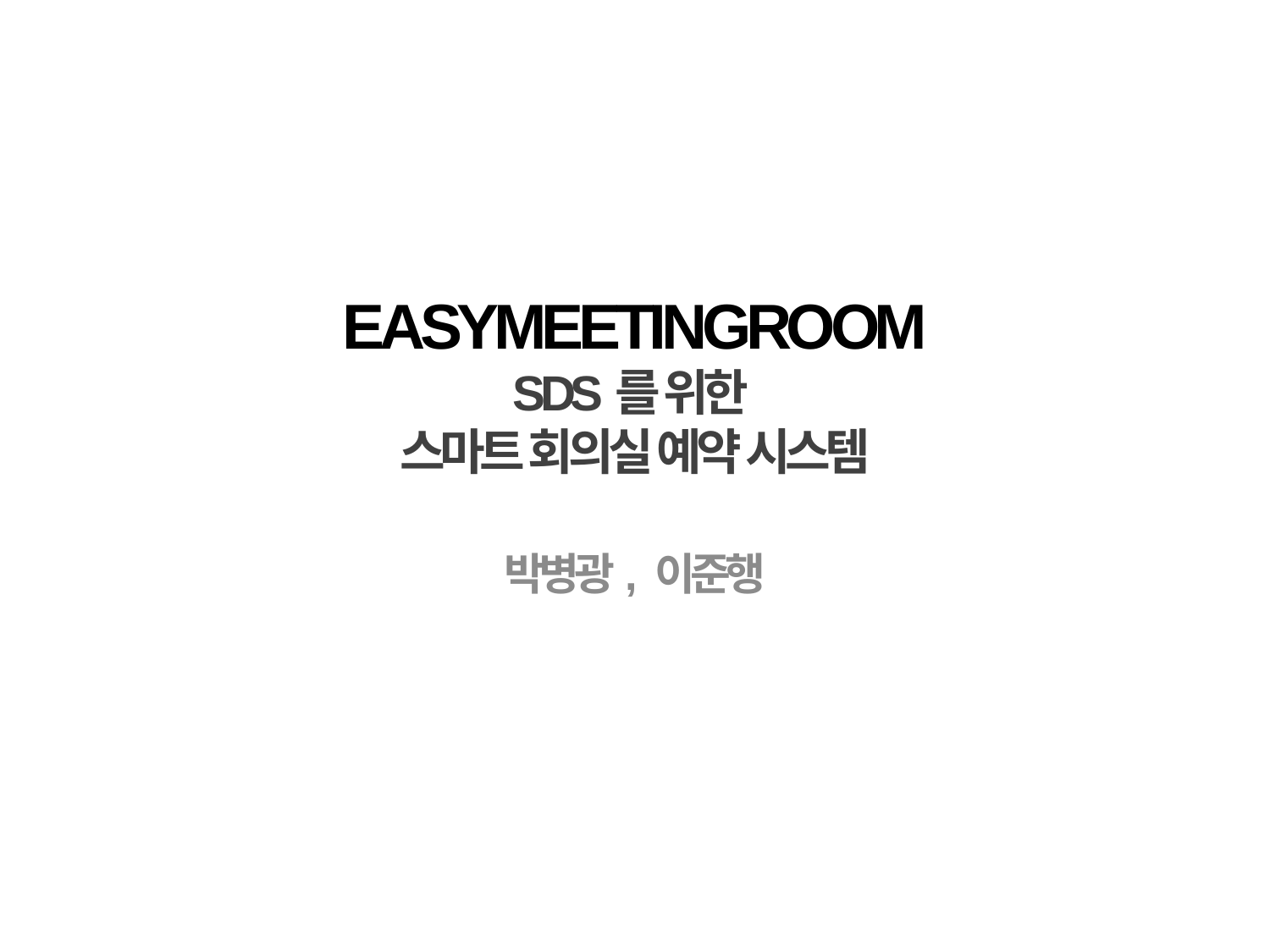

# EASYMEETINGROOM SDS를 위한 스마트 회의실 예약 시스템
박병광, 이준행